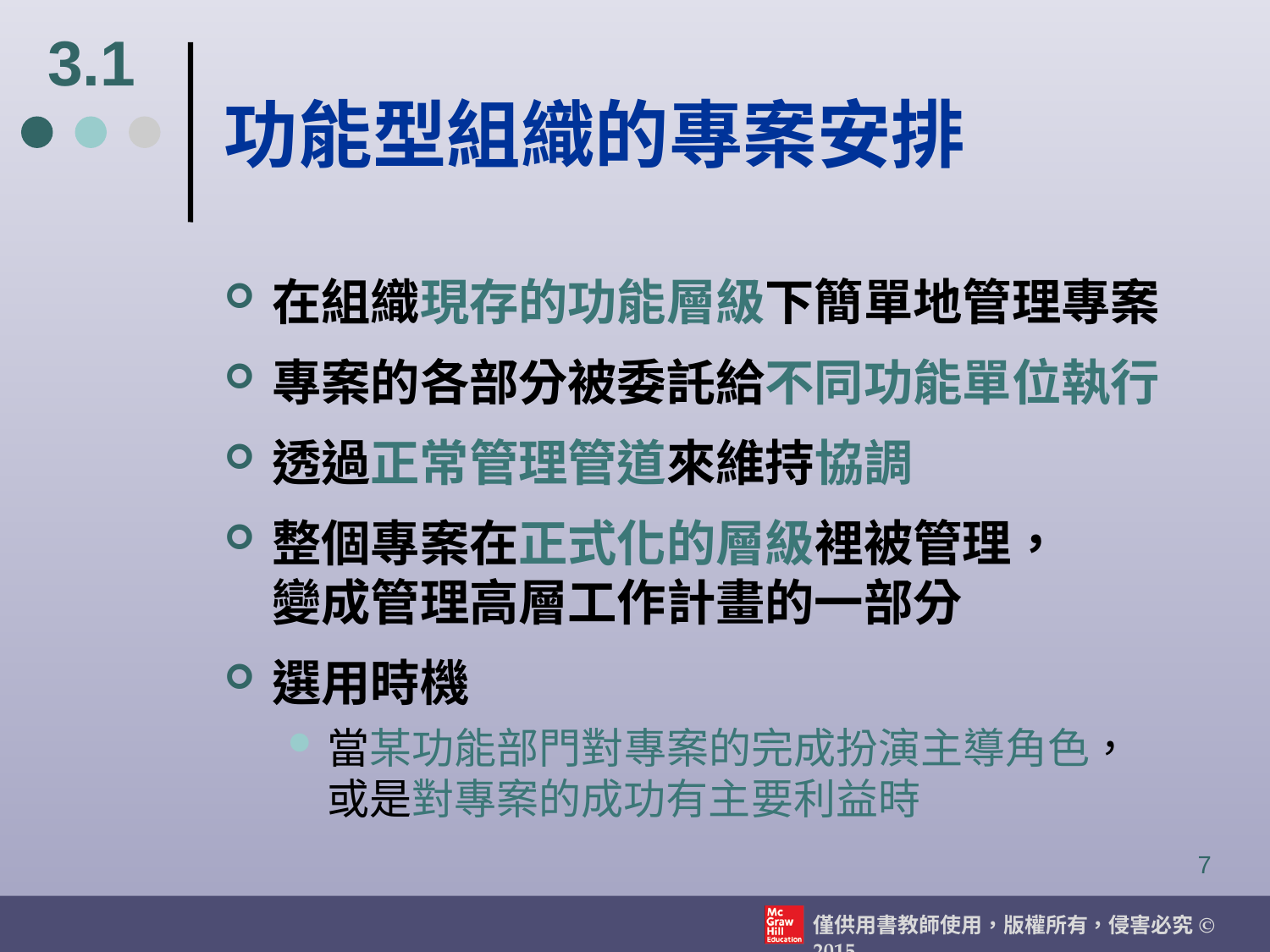

3.1
# 功能型組織的專案安排
在組織現存的功能層級下簡單地管理專案
專案的各部分被委託給不同功能單位執行
透過正常管理管道來維持協調
整個專案在正式化的層級裡被管理，
變成管理高層工作計畫的一部分
選用時機
當某功能部門對專案的完成扮演主導角色，或是對專案的成功有主要利益時
7